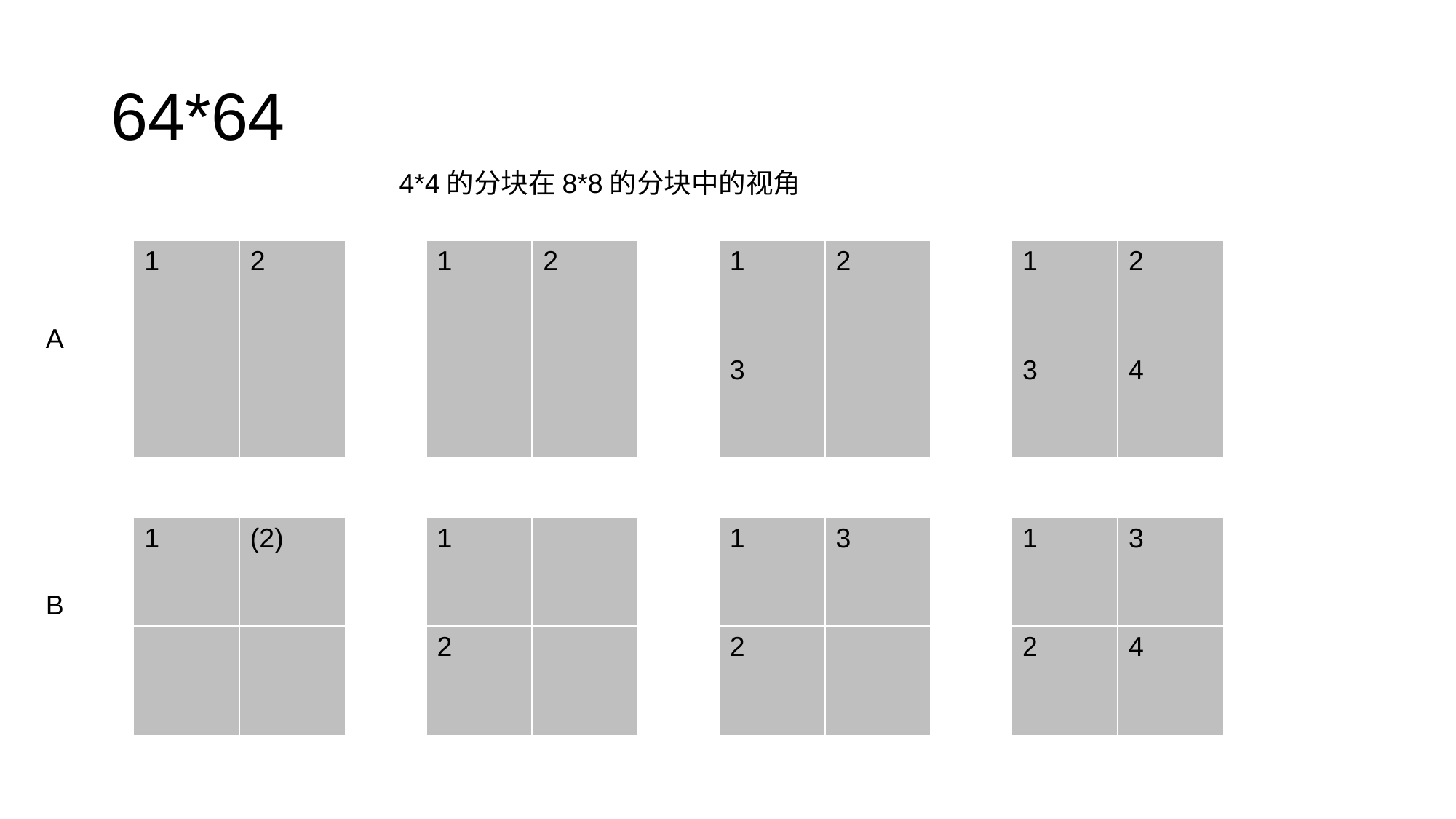

# 64*64
4*4的分块在8*8的分块中的视角
| 1 | 2 |
| --- | --- |
|  |  |
| 1 | 2 |
| --- | --- |
|  |  |
| 1 | 2 |
| --- | --- |
| 3 |  |
| 1 | 2 |
| --- | --- |
| 3 | 4 |
A
| 1 | (2) |
| --- | --- |
|  |  |
| 1 |  |
| --- | --- |
| 2 |  |
| 1 | 3 |
| --- | --- |
| 2 |  |
| 1 | 3 |
| --- | --- |
| 2 | 4 |
B